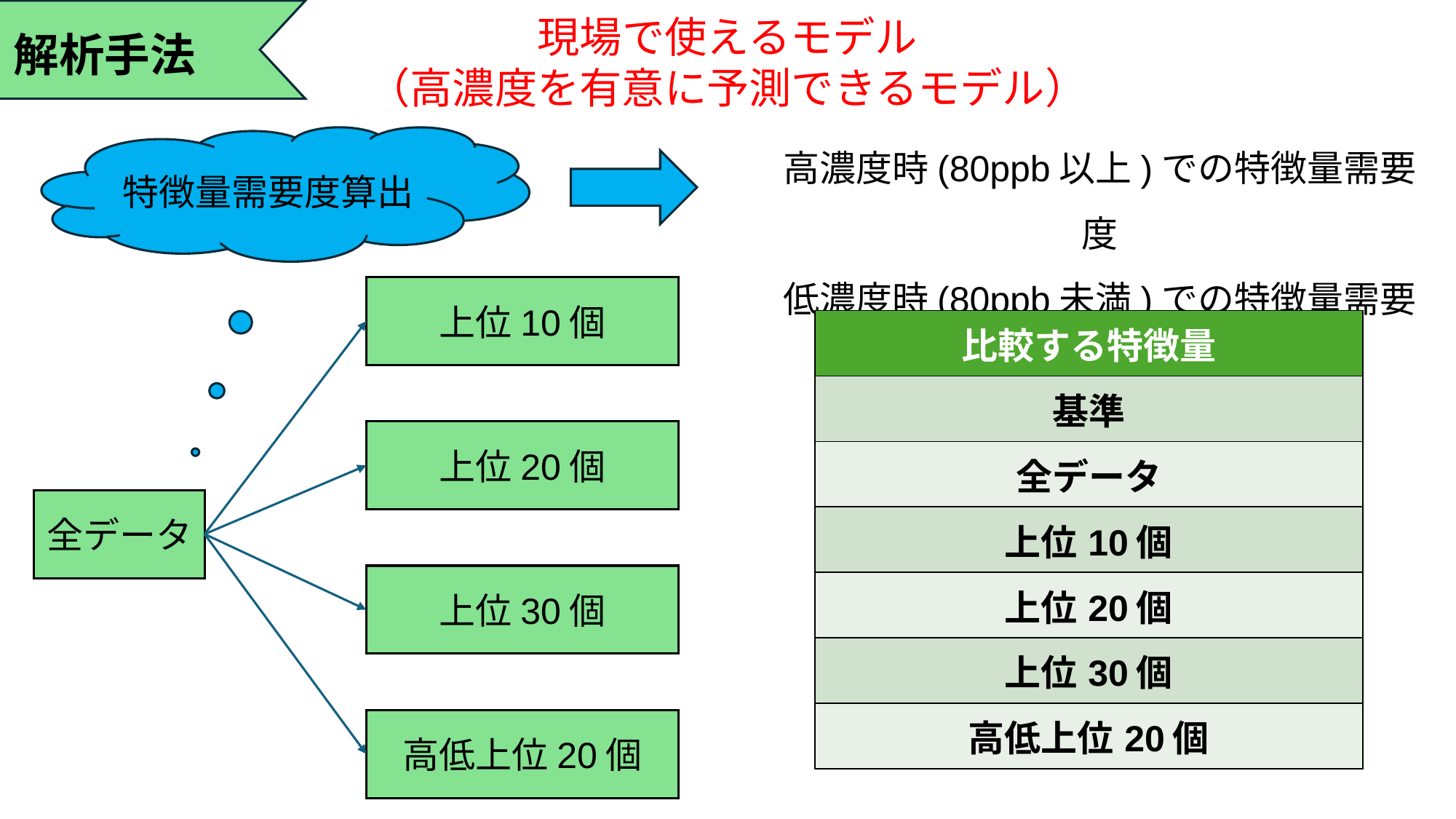

現場で使えるモデル
（高濃度を有意に予測できるモデル）
解析手法
高濃度時(80ppb以上)での特徴量需要度
低濃度時(80ppb未満)での特徴量需要度
特徴量需要度算出

上位10個
上位20個
上位30個
高低上位20個
| 比較する特徴量 |
| --- |
| 基準 |
| 全データ |
| 上位10個 |
| 上位20個 |
| 上位30個 |
| 高低上位20個 |
全データ